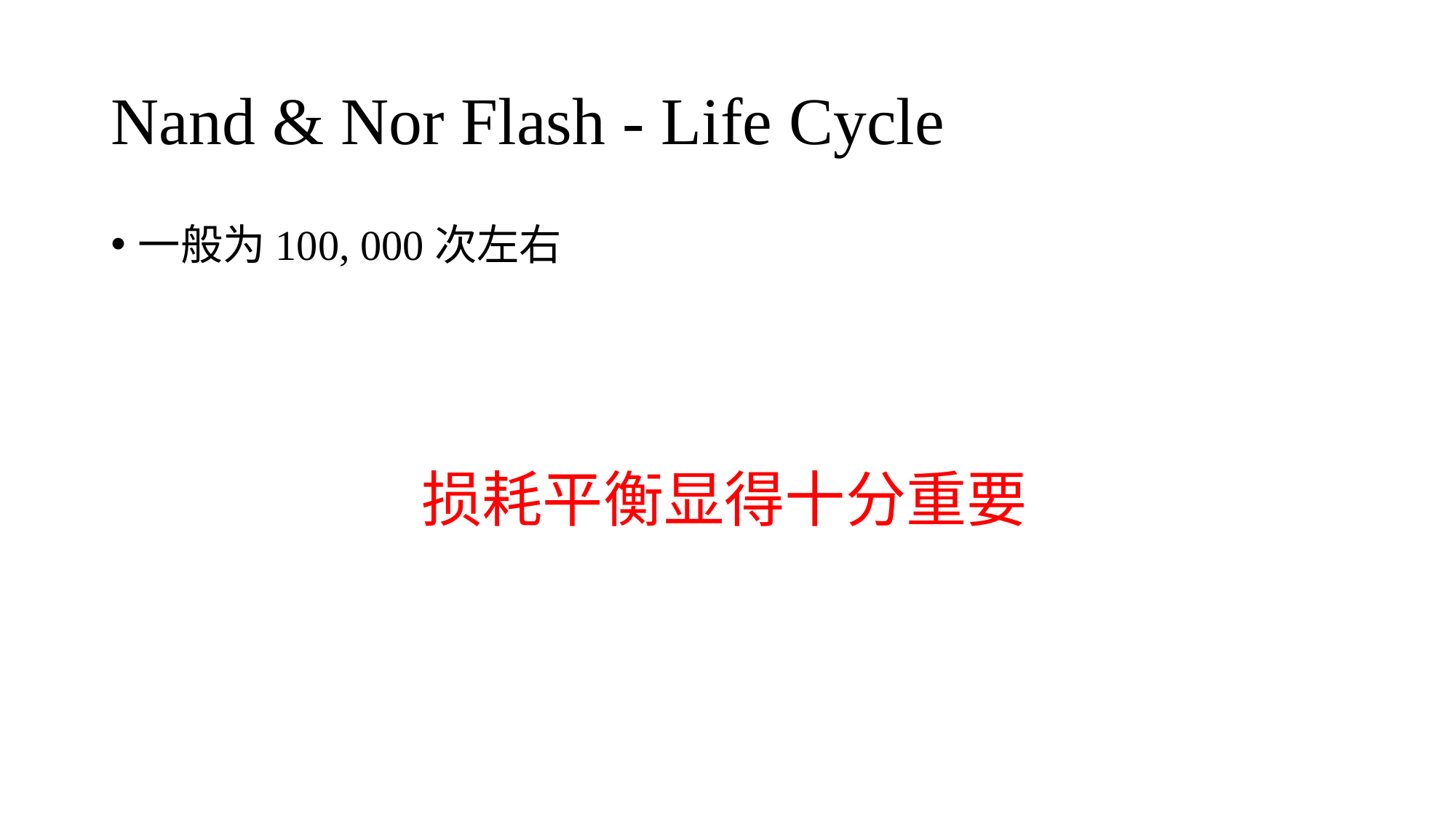

# Nand & Nor Flash - Life Cycle
一般为100, 000次左右
损耗平衡显得十分重要